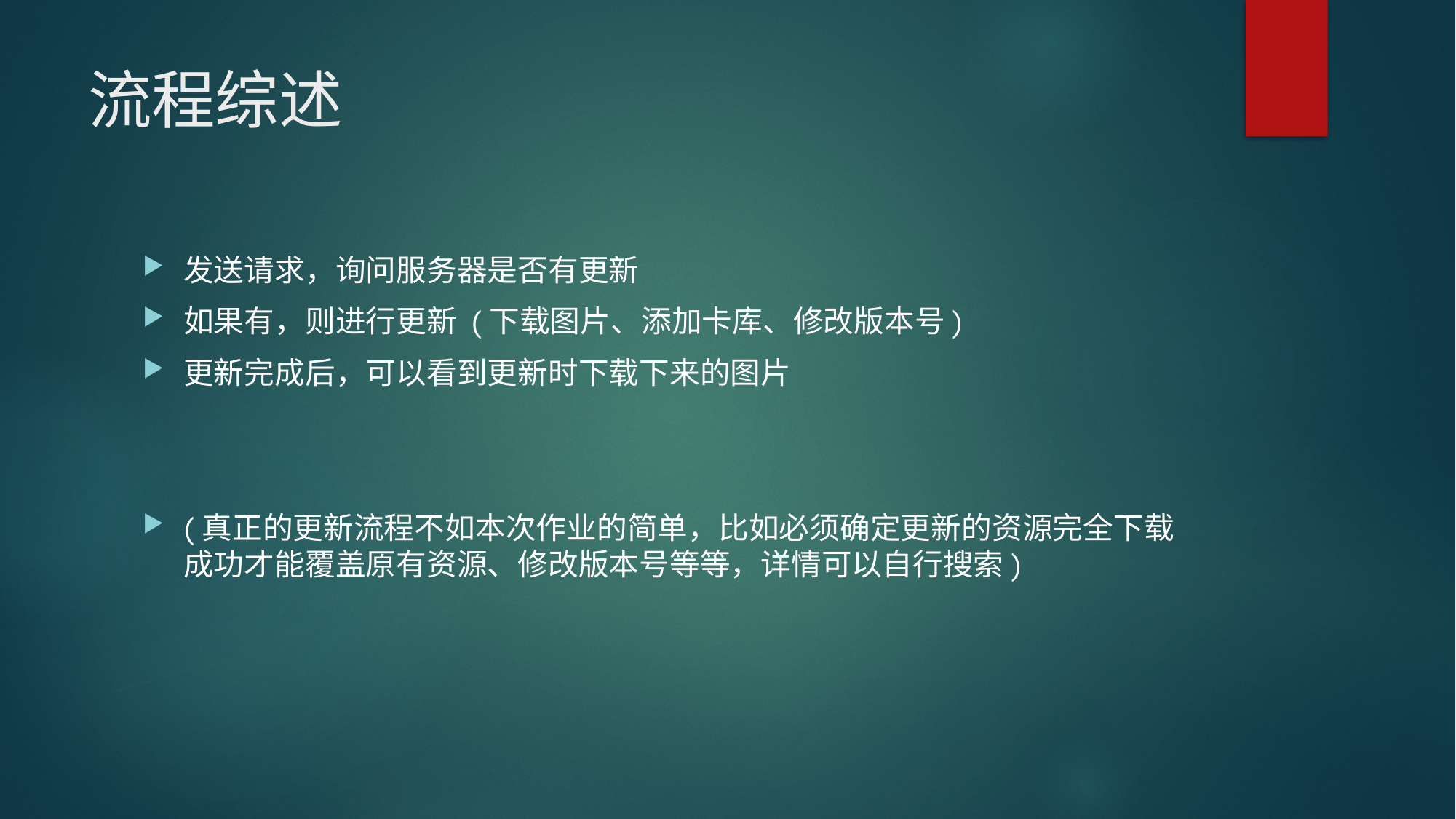

# 流程综述
发送请求，询问服务器是否有更新
如果有，则进行更新 (下载图片、添加卡库、修改版本号)
更新完成后，可以看到更新时下载下来的图片

(真正的更新流程不如本次作业的简单，比如必须确定更新的资源完全下载成功才能覆盖原有资源、修改版本号等等，详情可以自行搜索)